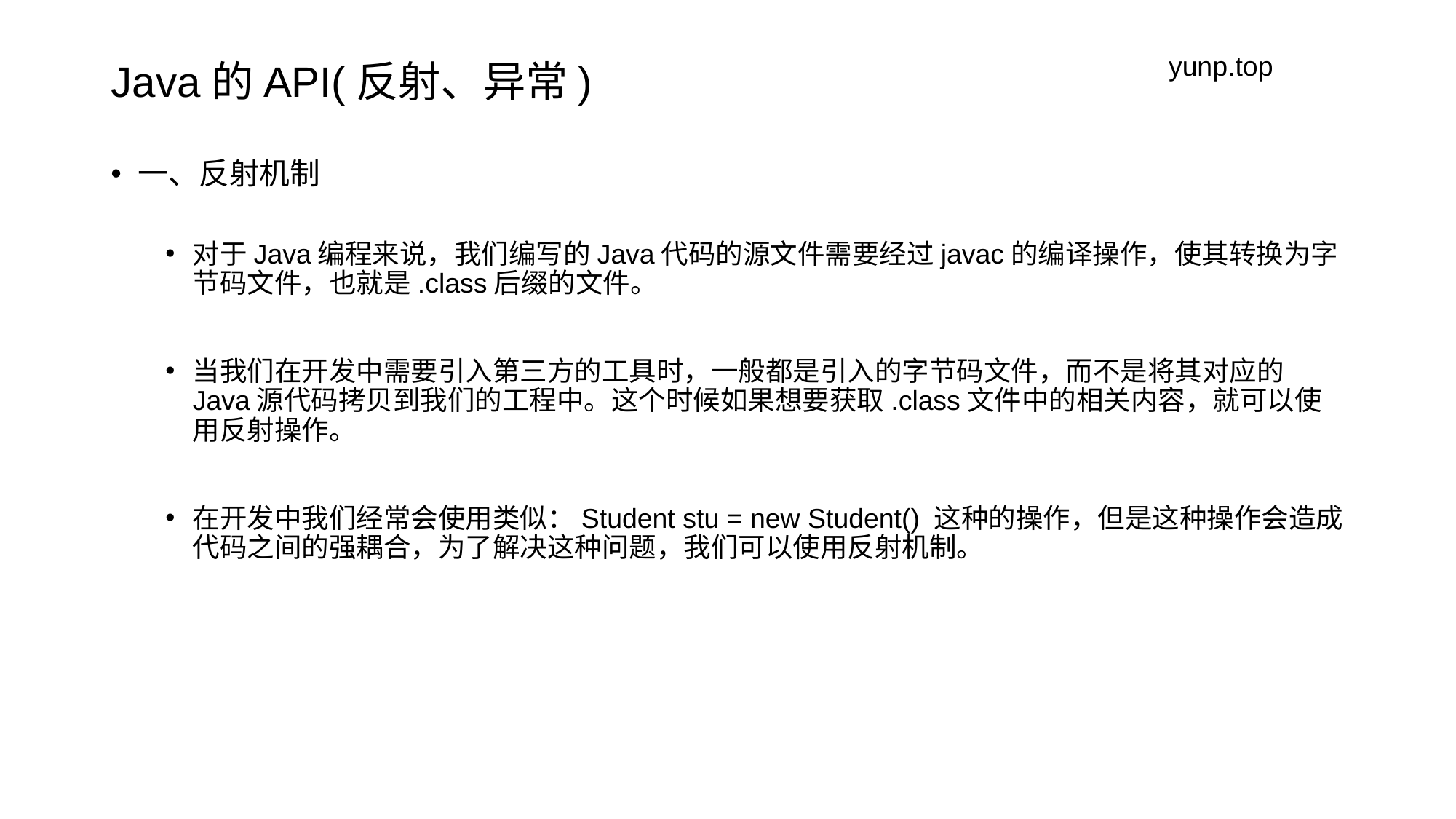

# Java的API(反射、异常)
yunp.top
一、反射机制

对于Java编程来说，我们编写的Java代码的源文件需要经过javac的编译操作，使其转换为字节码文件，也就是.class后缀的文件。

当我们在开发中需要引入第三方的工具时，一般都是引入的字节码文件，而不是将其对应的Java源代码拷贝到我们的工程中。这个时候如果想要获取.class文件中的相关内容，就可以使用反射操作。

在开发中我们经常会使用类似：Student stu = new Student() 这种的操作，但是这种操作会造成代码之间的强耦合，为了解决这种问题，我们可以使用反射机制。